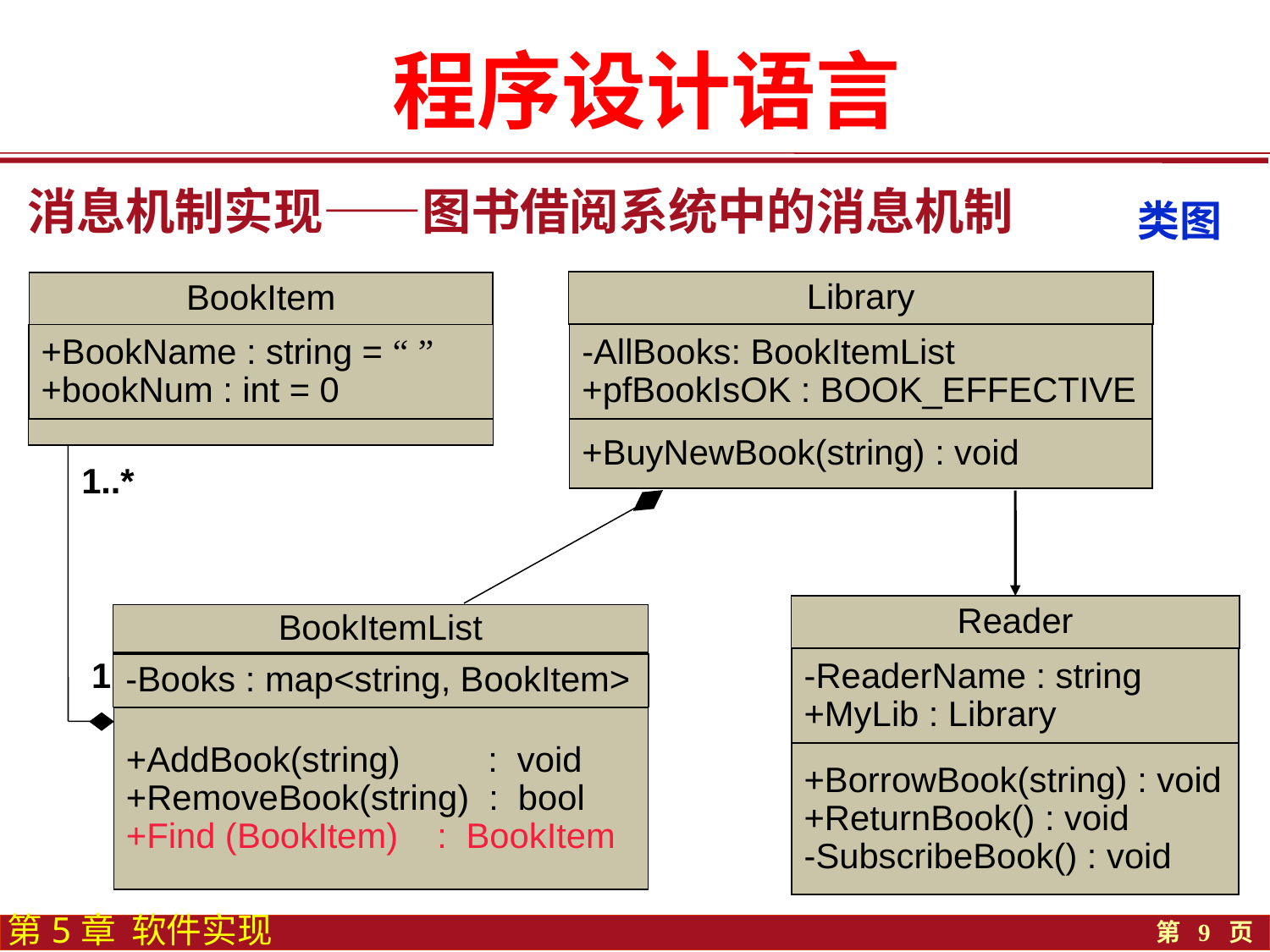

程序设计语言
消息机制实现——图书借阅系统中的消息机制
类图
Library
-AllBooks: BookItemList
+pfBookIsOK : BOOK_EFFECTIVE
+BuyNewBook(string) : void
BookItem
+BookName : string = “ ”
+bookNum : int = 0

1..*
1

Reader
-ReaderName : string
+MyLib : Library
+BorrowBook(string) : void
+ReturnBook() : void
-SubscribeBook() : void
BookItemList
-Books : map<string, BookItem>
+AddBook(string)         :  void
+RemoveBook(string)  :  bool
+Find (BookItem)    :  BookItem